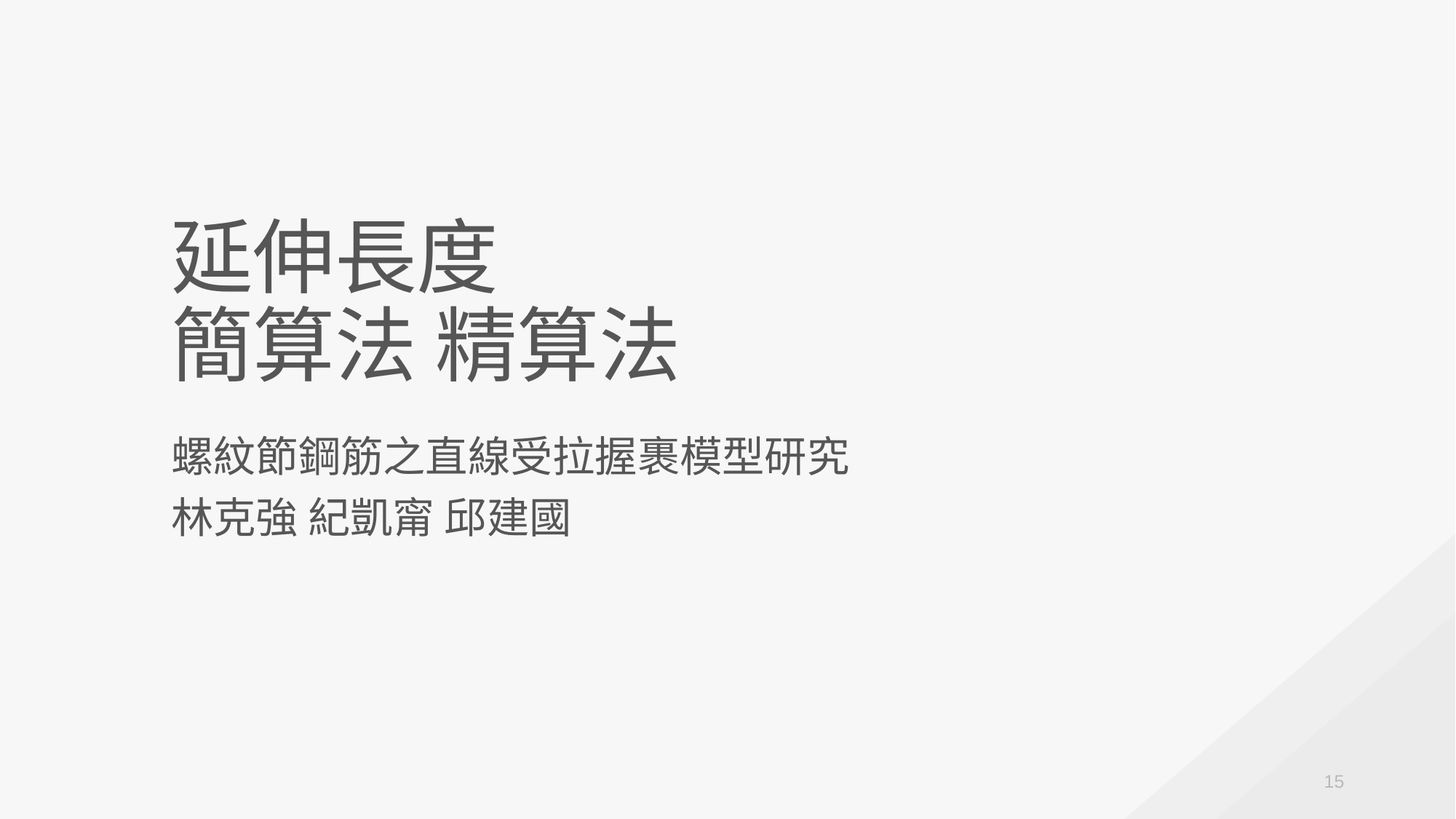

延伸長度
簡算法 精算法
螺紋節鋼筋之直線受拉握裹模型研究
林克強 紀凱甯 邱建國
15